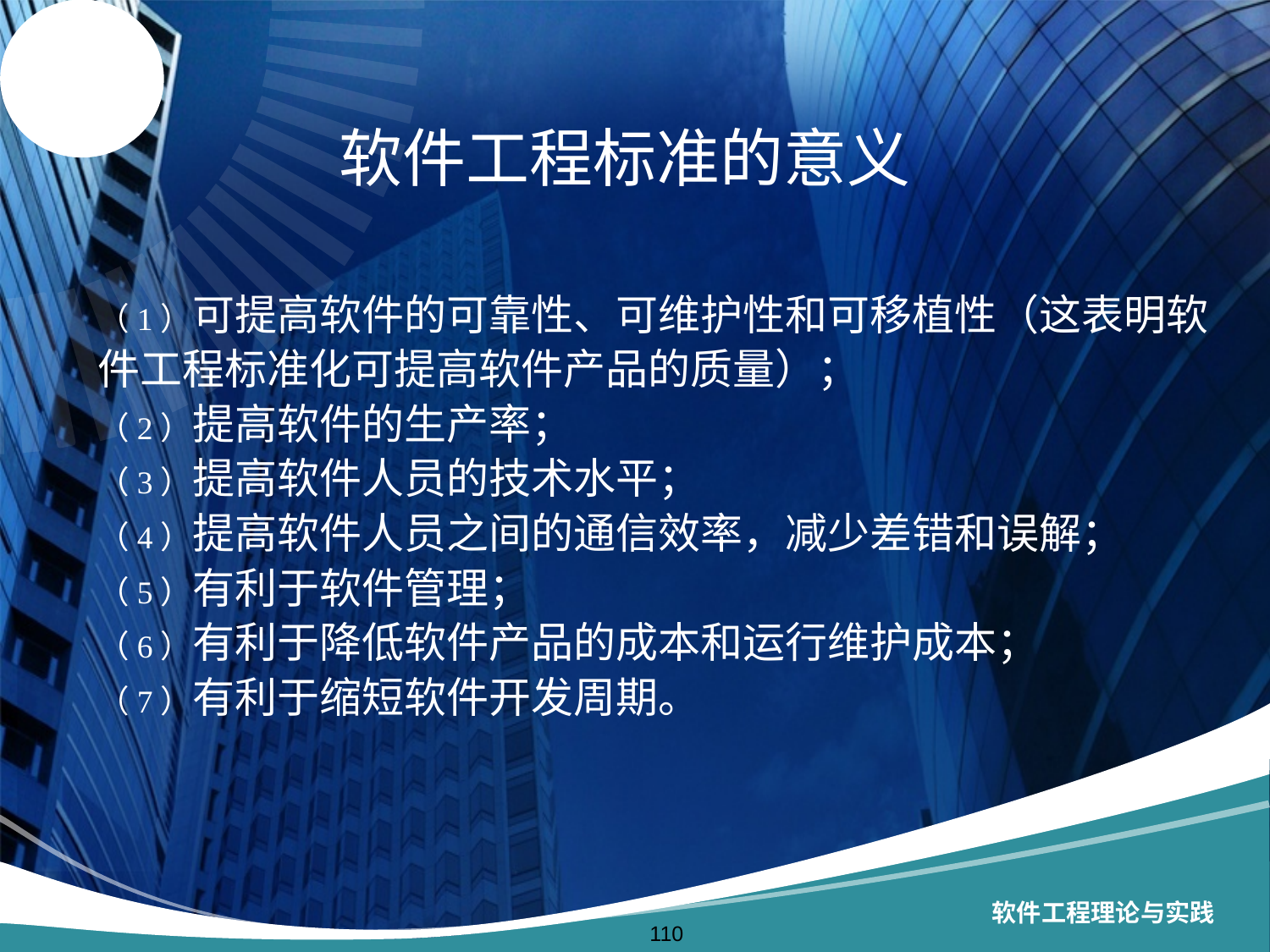

# 软件工程标准的意义

（1）可提高软件的可靠性、可维护性和可移植性（这表明软
件工程标准化可提高软件产品的质量）；
（2）提高软件的生产率；
（3）提高软件人员的技术水平；
（4）提高软件人员之间的通信效率，减少差错和误解；
（5）有利于软件管理；
（6）有利于降低软件产品的成本和运行维护成本；
（7）有利于缩短软件开发周期。
软件工程理论与实践
110